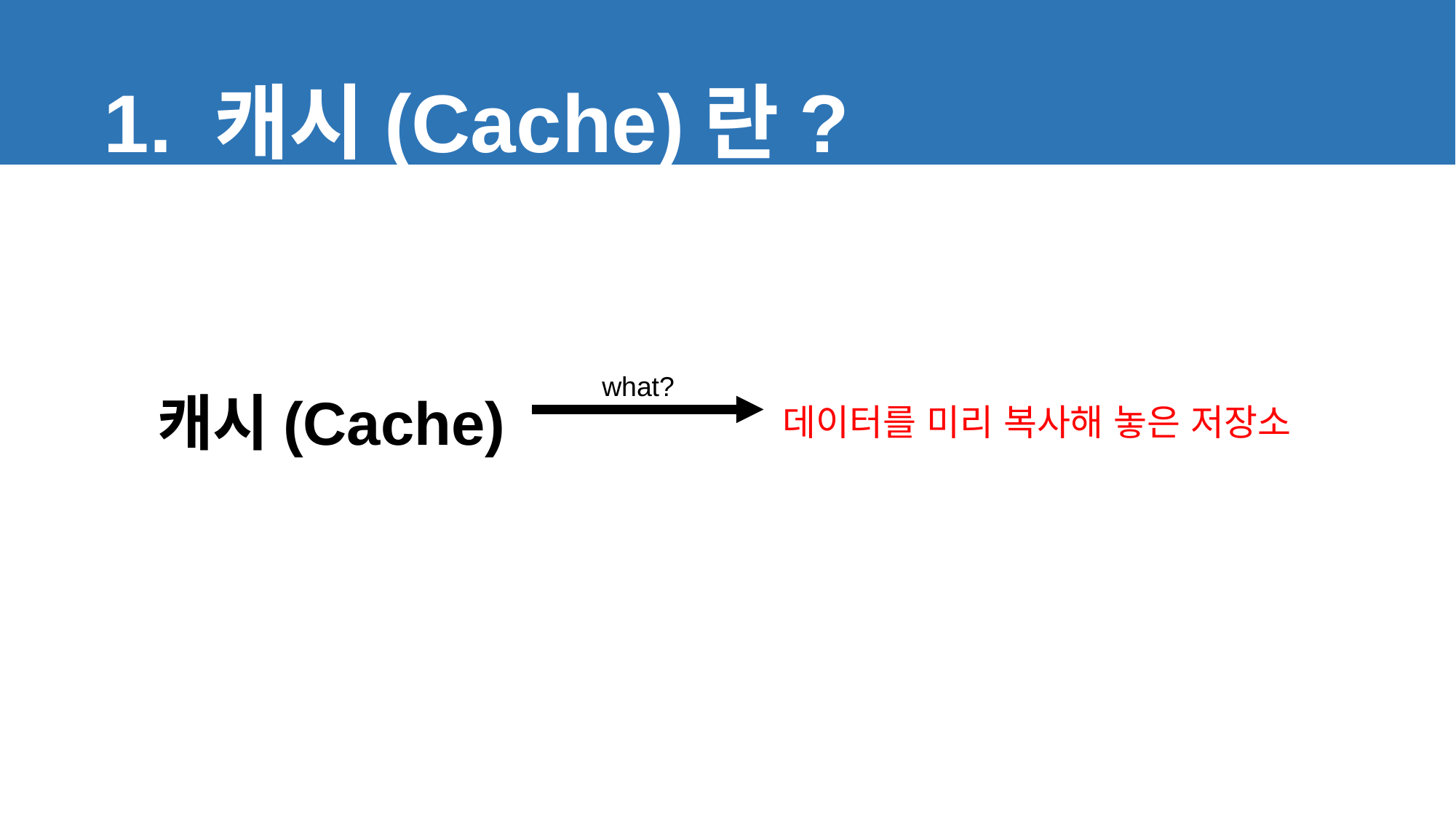

1. 캐시(Cache)란?
캐시(Cache)
what?
데이터를 미리 복사해 놓은 저장소